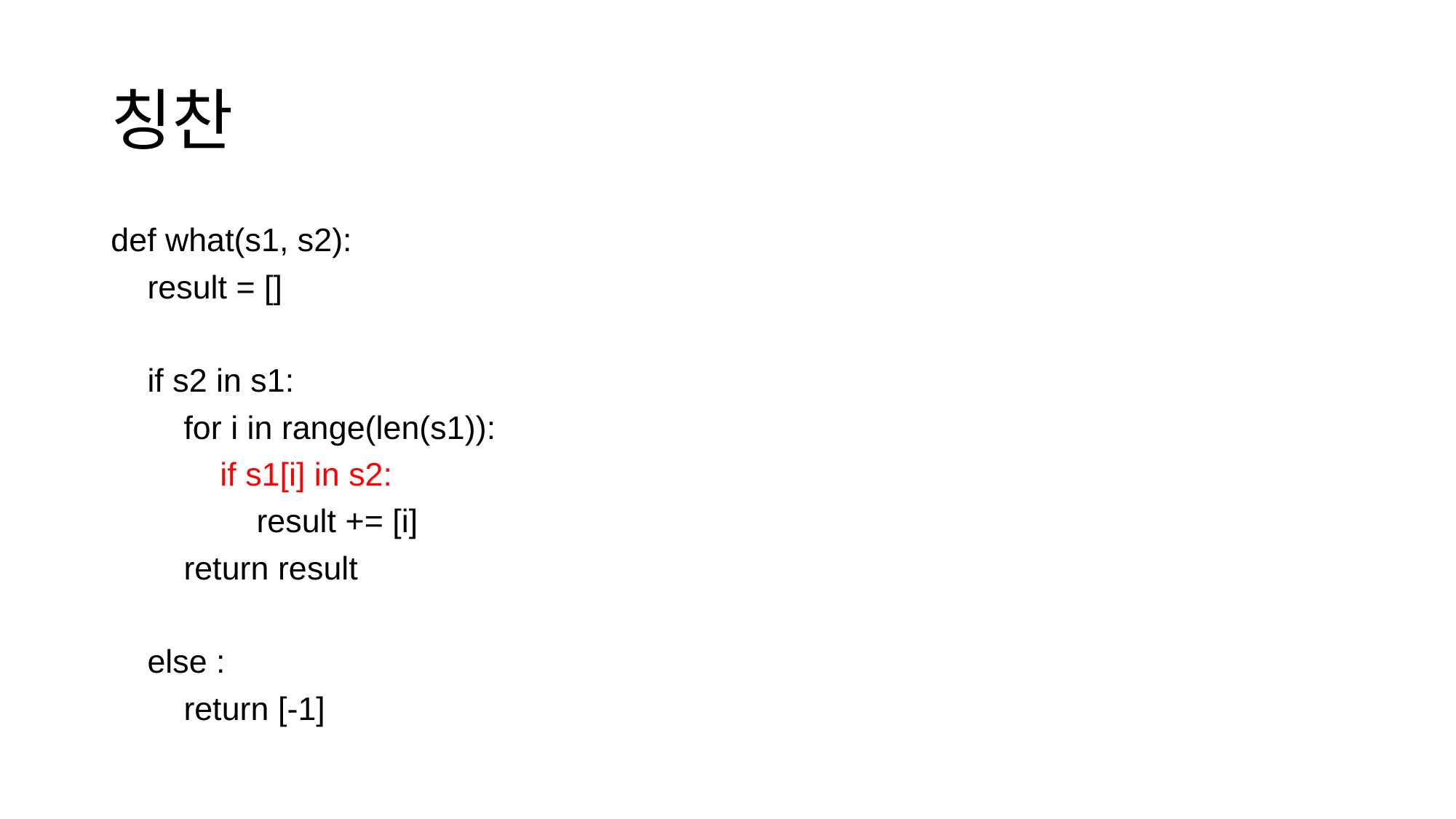

# 칭찬
def what(s1, s2):
    result = []

    if s2 in s1:
        for i in range(len(s1)):
            if s1[i] in s2:
                result += [i]
        return result

    else :
        return [-1]